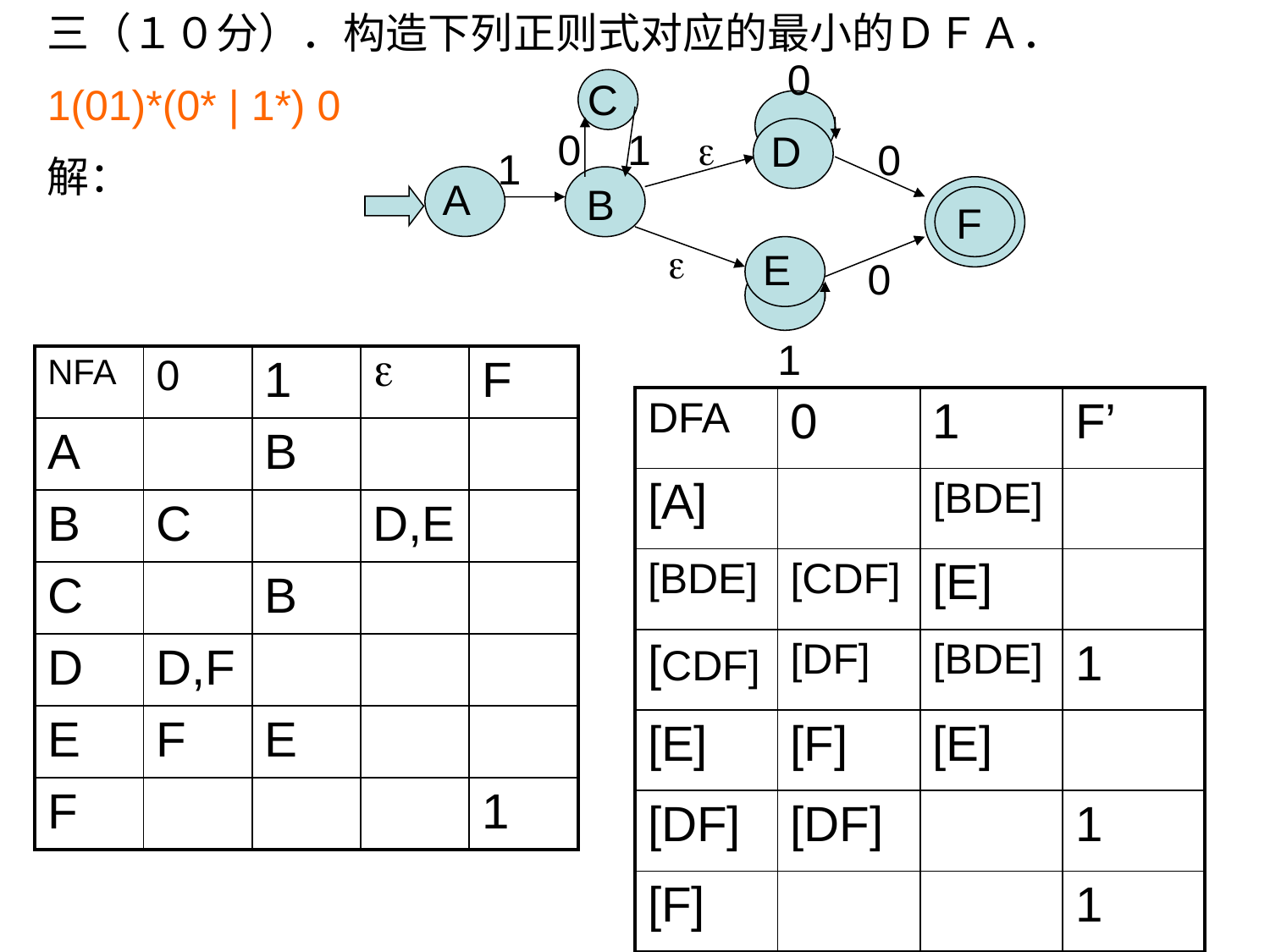

三（１０分）．构造下列正则式对应的最小的ＤＦＡ．
1(01)*(0* | 1*) 0
解：
0
C

0

1
ε

D
0
1

A

B

F

ε

E

0

1
| NFA | 0 | 1 | ε | F |
| --- | --- | --- | --- | --- |
| A |  | B |  |  |
| B | C |  | D,E |  |
| C |  | B |  |  |
| D | D,F |  |  |  |
| E | F | E |  |  |
| F |  |  |  | 1 |
| DFA | 0 | 1 | F’ |
| --- | --- | --- | --- |
| [A] |  | [BDE] |  |
| [BDE] | [CDF] | [E] |  |
| [CDF] | [DF] | [BDE] | 1 |
| [E] | [F] | [E] |  |
| [DF] | [DF] |  | 1 |
| [F] |  |  | 1 |